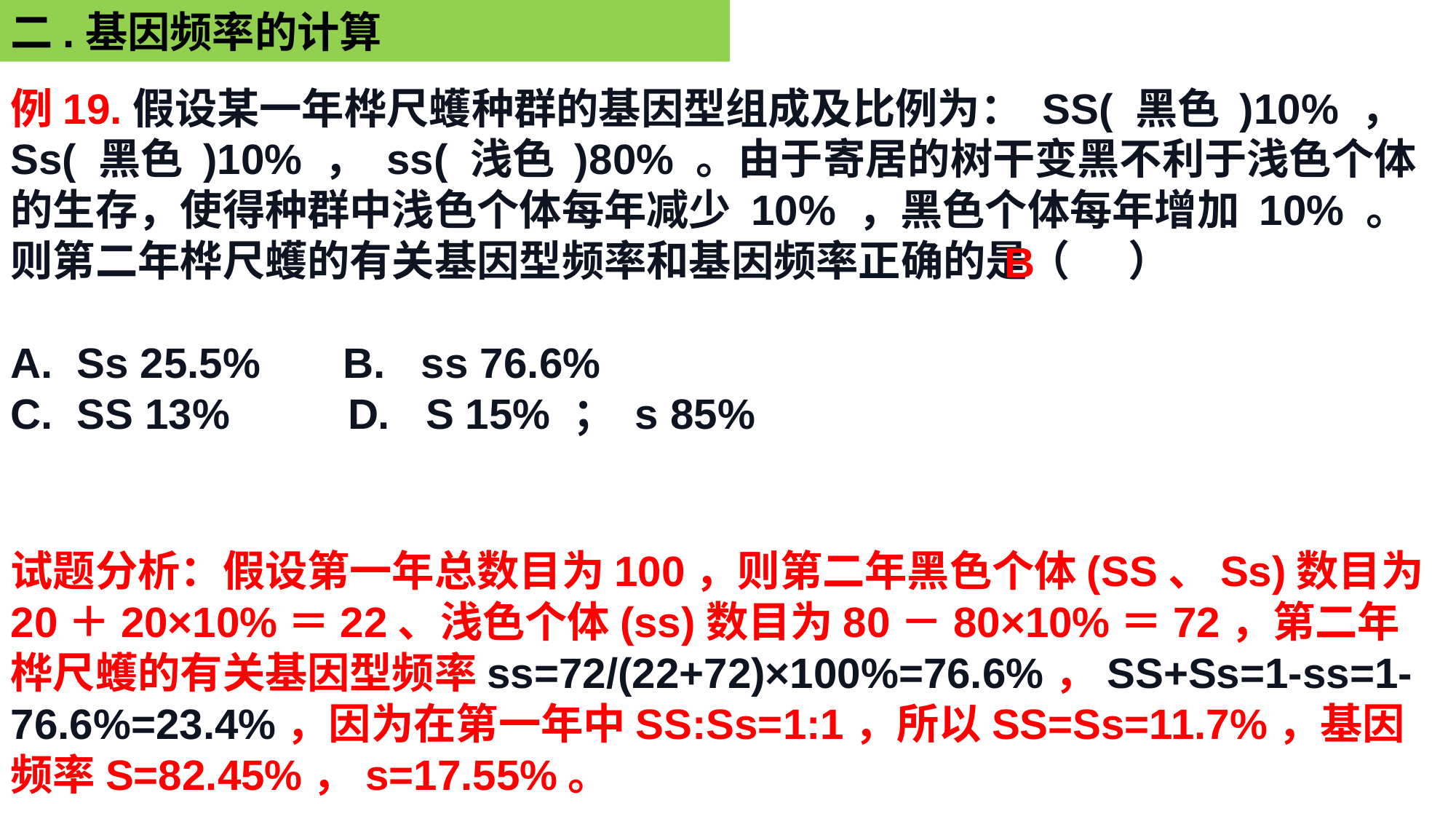

二.基因频率的计算
例19.假设某一年桦尺蠖种群的基因型组成及比例为： SS( 黑色 )10% ， Ss( 黑色 )10% ， ss( 浅色 )80% 。由于寄居的树干变黑不利于浅色个体的生存，使得种群中浅色个体每年减少 10% ，黑色个体每年增加 10% 。则第二年桦尺蠖的有关基因型频率和基因频率正确的是（      ）

A.  Ss 25.5%       B.   ss 76.6%
C.  SS 13%          D.   S 15% ； s 85%
B
试题分析：假设第一年总数目为100，则第二年黑色个体(SS、Ss)数目为20＋20×10%＝22、浅色个体(ss)数目为80－80×10%＝72，第二年桦尺蠖的有关基因型频率ss=72/(22+72)×100%=76.6%，SS+Ss=1-ss=1-76.6%=23.4%，因为在第一年中SS:Ss=1:1，所以SS=Ss=11.7%，基因频率S=82.45%，s=17.55%。